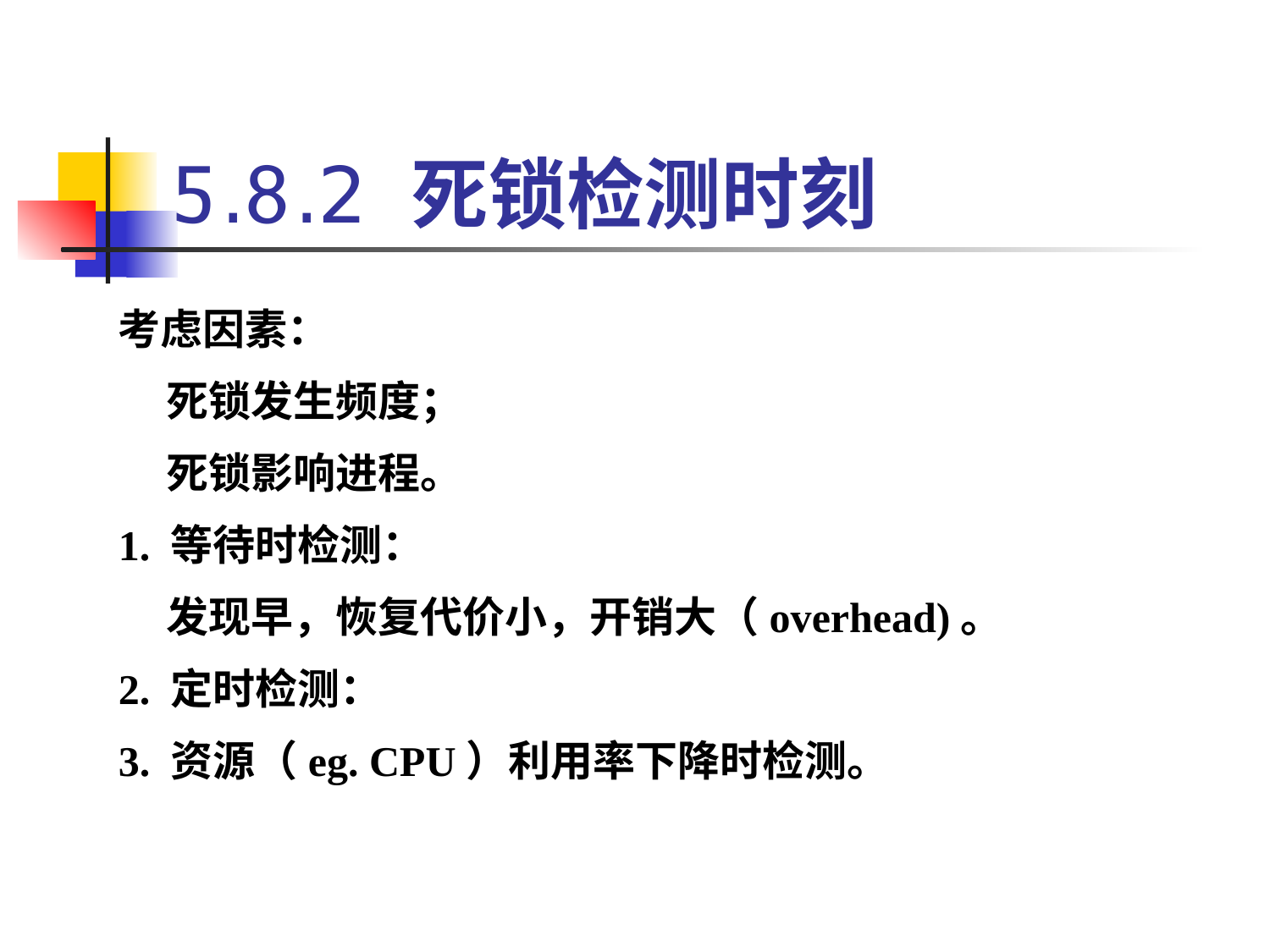

# 5.8.2 死锁检测时刻
考虑因素：
    死锁发生频度；
    死锁影响进程。
1. 等待时检测：
    发现早，恢复代价小，开销大（overhead)。
2. 定时检测：
3. 资源（eg. CPU）利用率下降时检测。